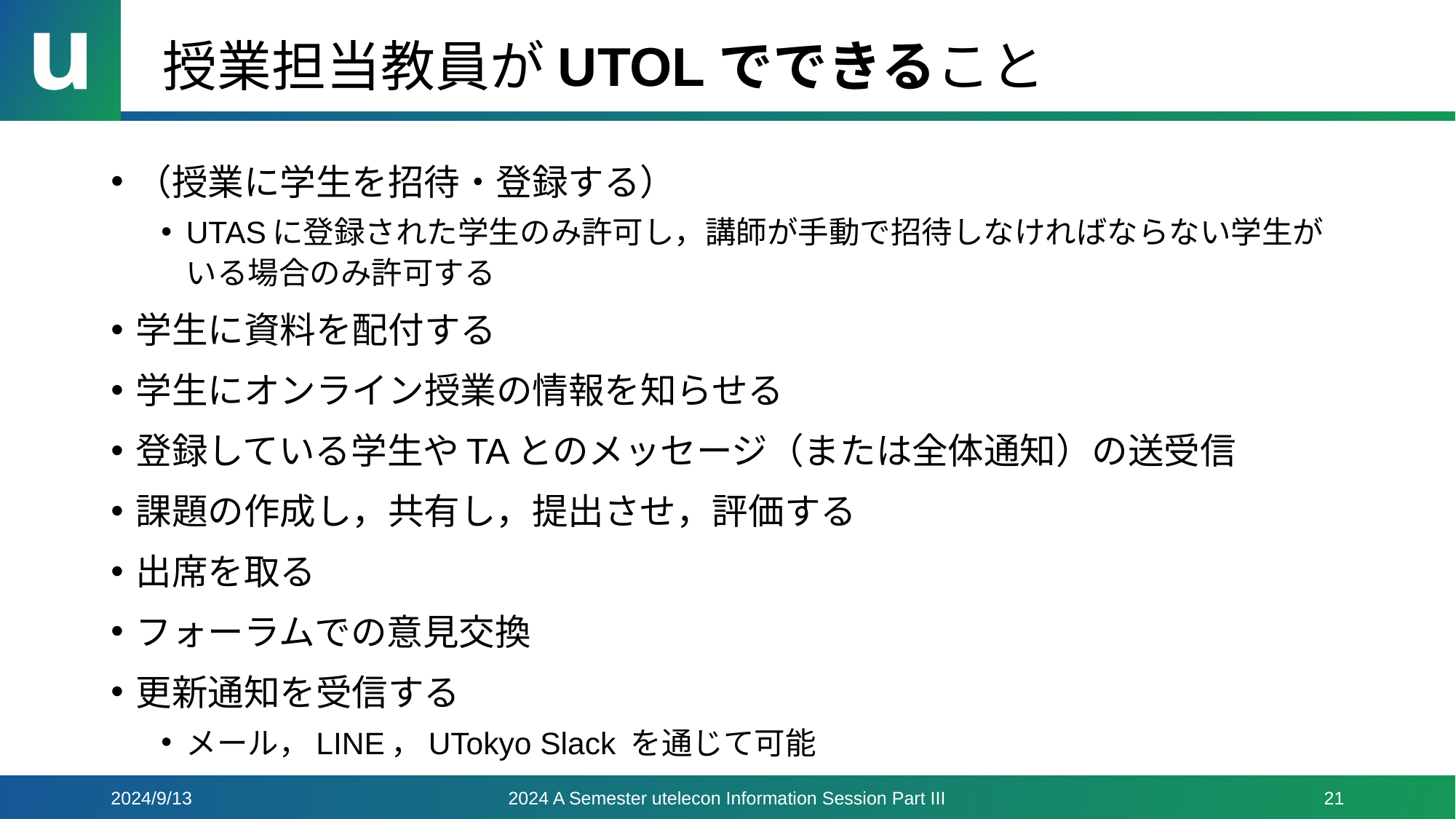

# 授業担当教員がUTOLでできること
（授業に学生を招待・登録する）
UTASに登録された学生のみ許可し，講師が手動で招待しなければならない学生がいる場合のみ許可する
学生に資料を配付する
学生にオンライン授業の情報を知らせる
登録している学生やTAとのメッセージ（または全体通知）の送受信
課題の作成し，共有し，提出させ，評価する
出席を取る
フォーラムでの意見交換
更新通知を受信する
メール，LINE，UTokyo Slack を通じて可能
2024/9/13
2024 A Semester utelecon Information Session Part III
21